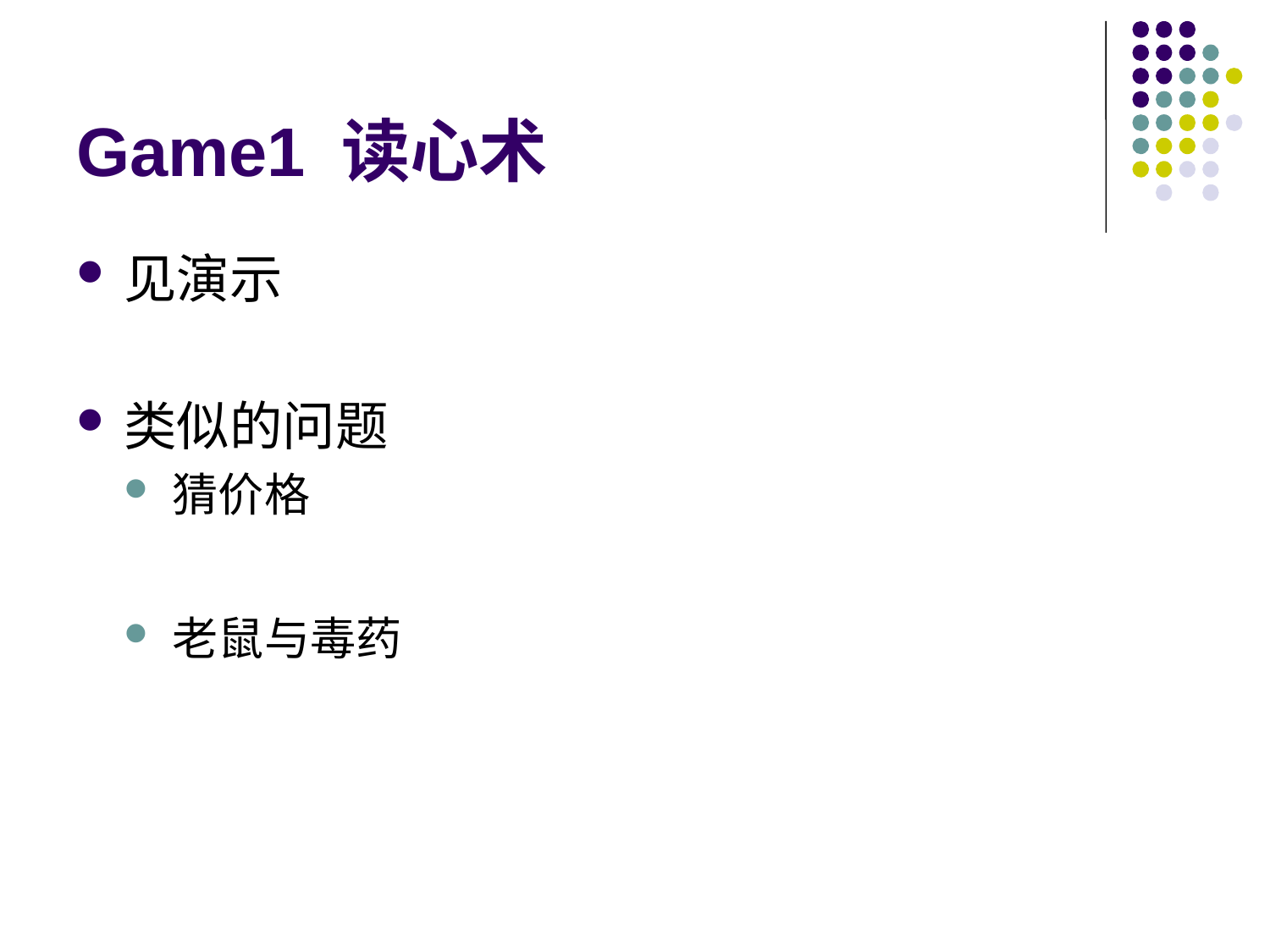

# Game1 读心术
见演示

类似的问题
猜价格

老鼠与毒药